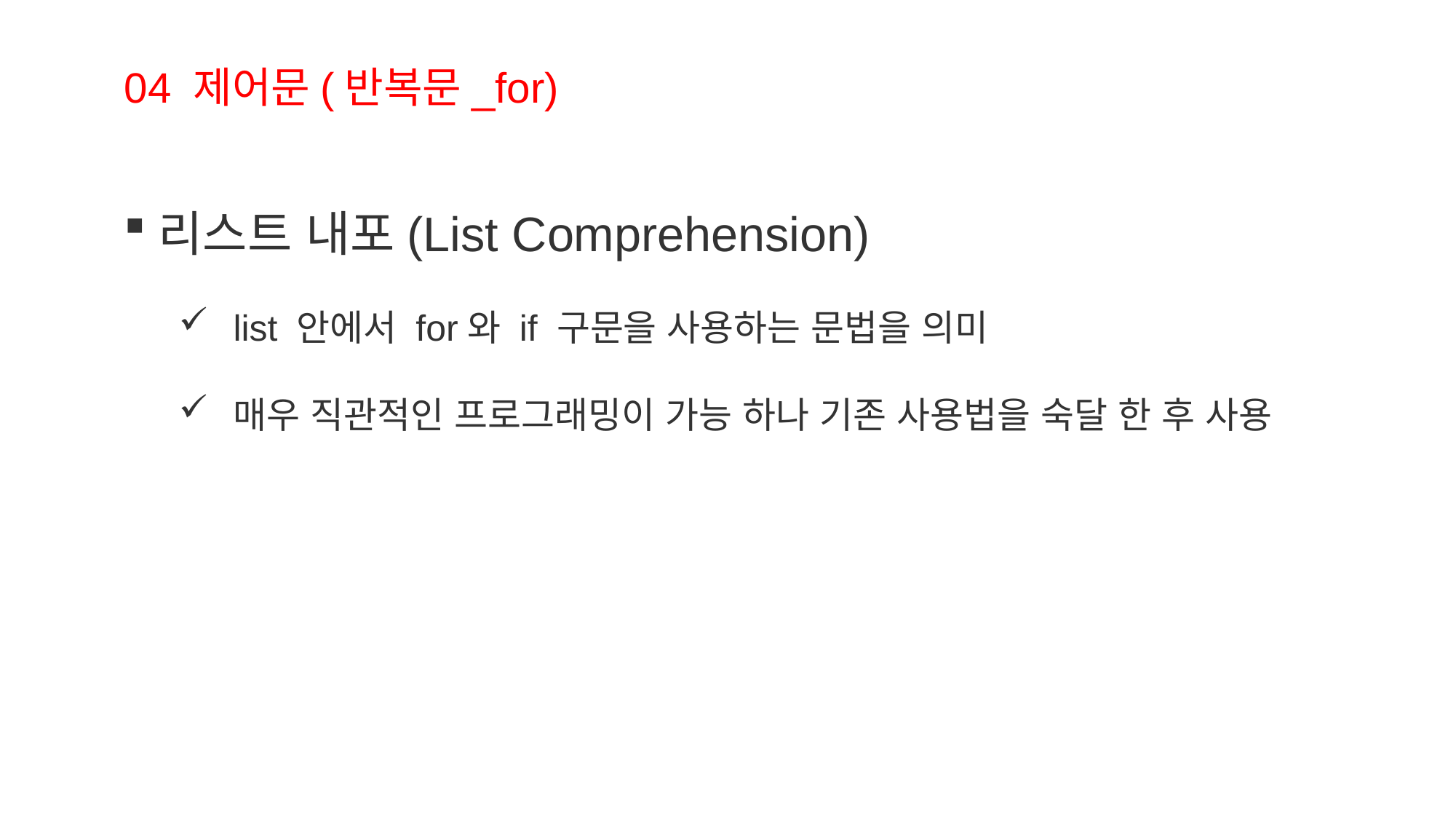

04 제어문(반복문_for)
리스트 내포(List Comprehension)
list 안에서 for와 if 구문을 사용하는 문법을 의미
매우 직관적인 프로그래밍이 가능 하나 기존 사용법을 숙달 한 후 사용